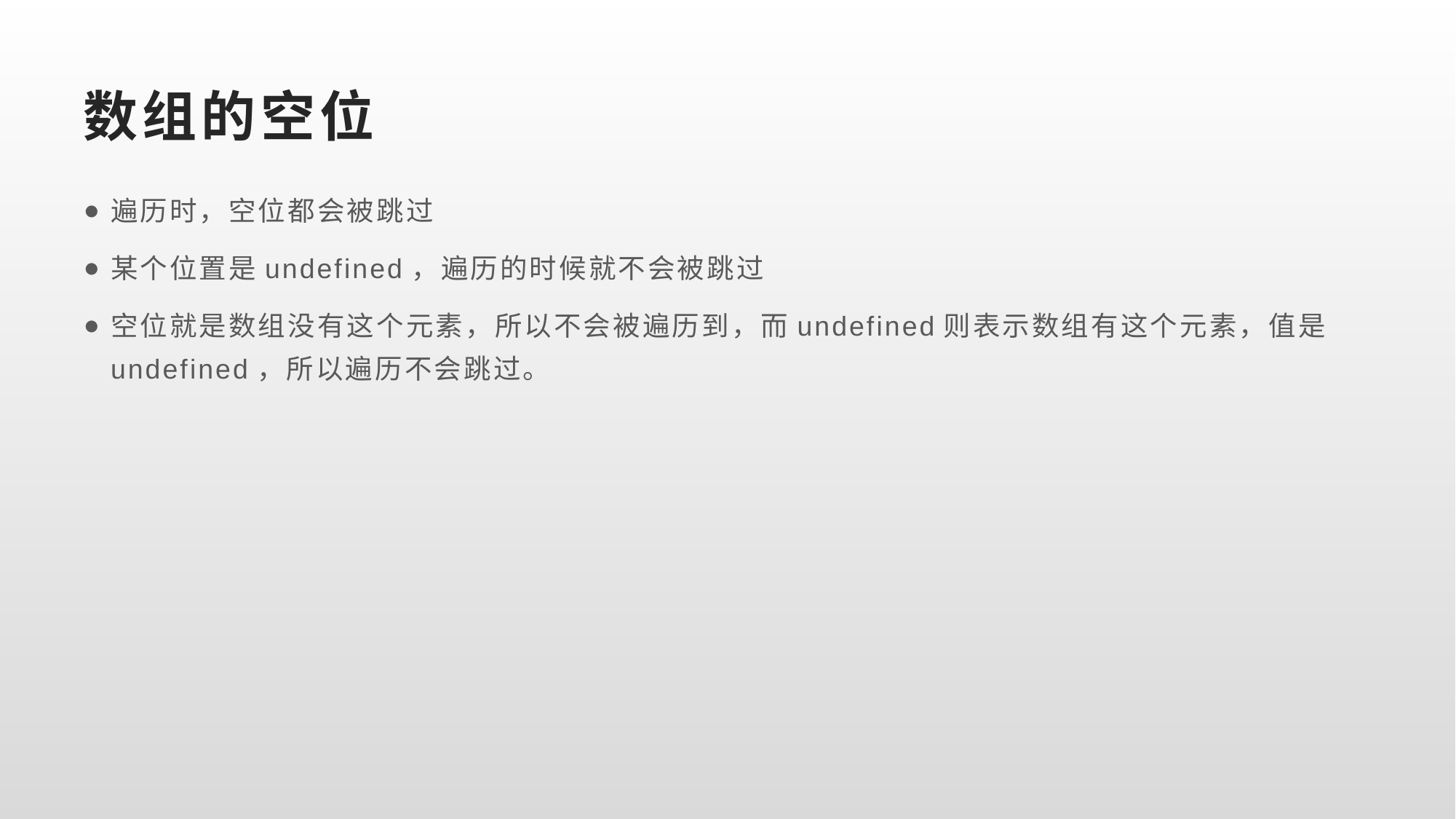

# 数组的空位
遍历时，空位都会被跳过
某个位置是undefined，遍历的时候就不会被跳过
空位就是数组没有这个元素，所以不会被遍历到，而undefined则表示数组有这个元素，值是undefined，所以遍历不会跳过。